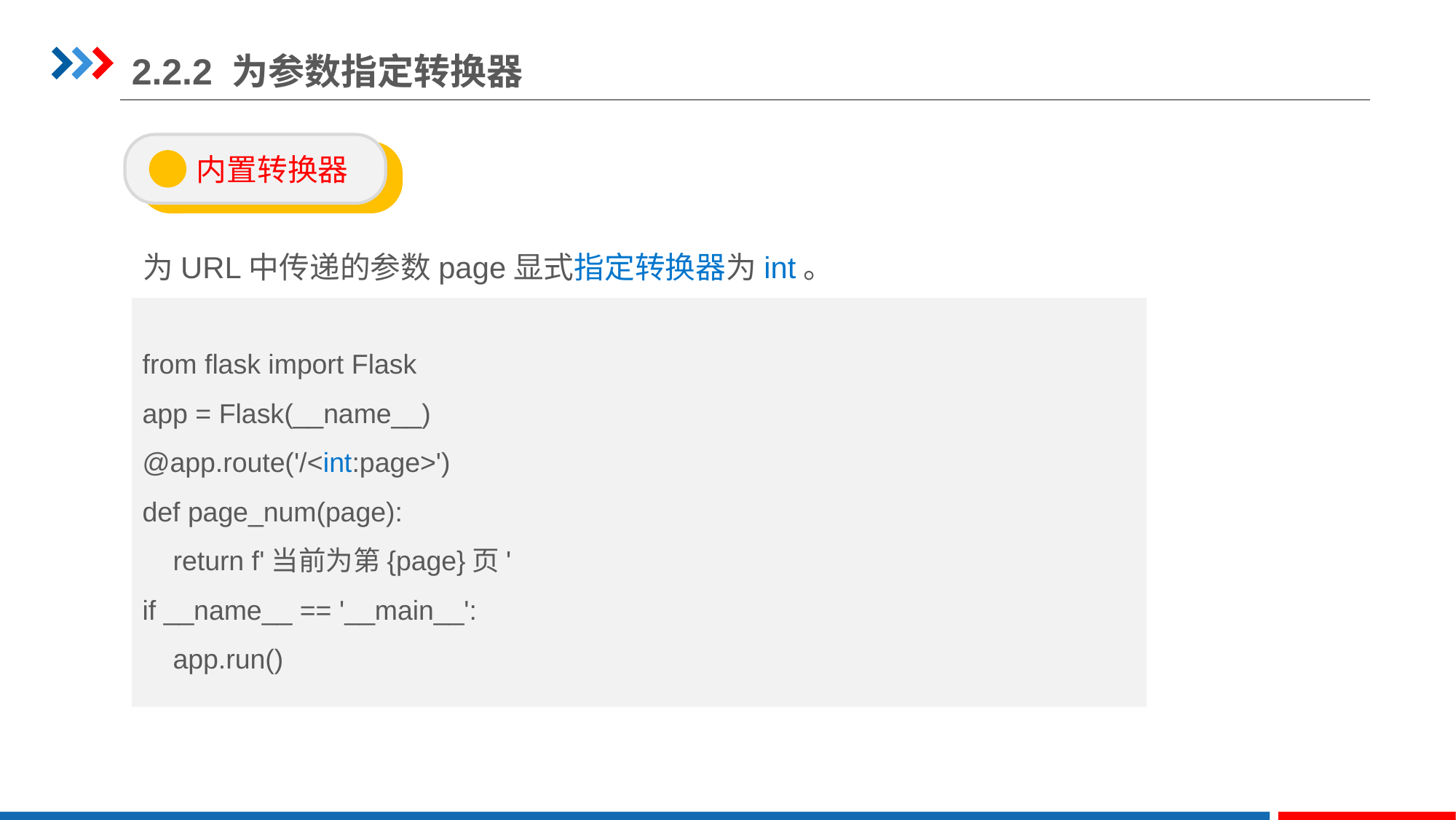

2.2.2 为参数指定转换器
    内置转换器

为URL中传递的参数page显式指定转换器为int。
from flask import Flask
app = Flask(__name__)
@app.route('/<int:page>')
def page_num(page):
    return f'当前为第{page}页'
if __name__ == '__main__':
    app.run()